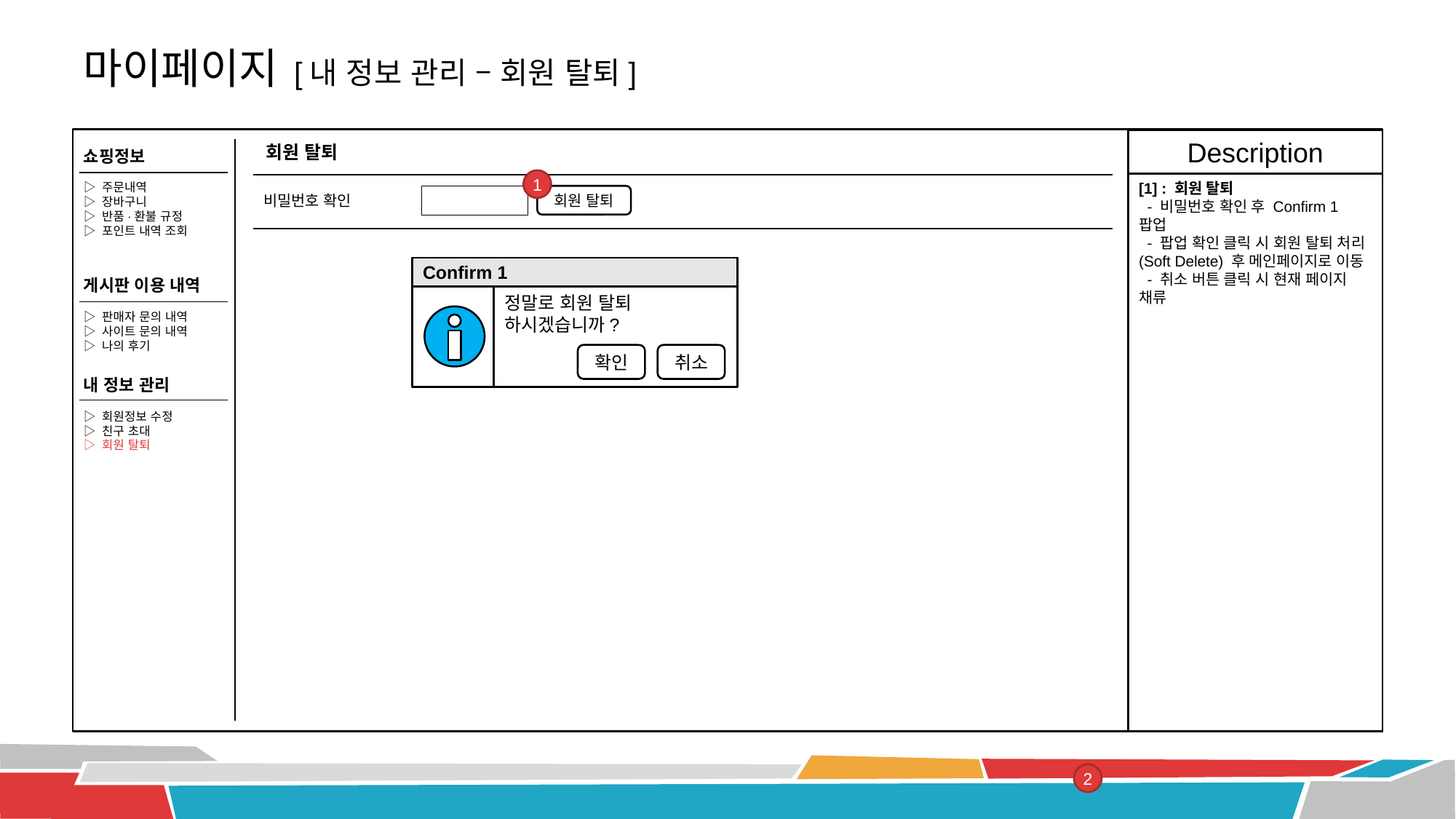

# 마이페이지 [내 정보 관리 – 회원 탈퇴]
1
Description
회원 탈퇴
쇼핑정보
1
[1] : 회원 탈퇴
  - 비밀번호 확인 후 Confirm 1 팝업
  - 팝업 확인 클릭 시 회원 탈퇴 처리(Soft Delete) 후 메인페이지로 이동
  - 취소 버튼 클릭 시 현재 페이지 채류
▷ 주문내역
▷ 장바구니
▷ 반품·환불 규정
▷ 포인트 내역 조회
비밀번호 확인

회원 탈퇴
Confirm 1

정말로 회원 탈퇴
하시겠습니까?

확인
취소
게시판 이용 내역
▷ 판매자 문의 내역
▷ 사이트 문의 내역
▷ 나의 후기
내 정보 관리
▷ 회원정보 수정
▷ 친구 초대
▷ 회원 탈퇴
2